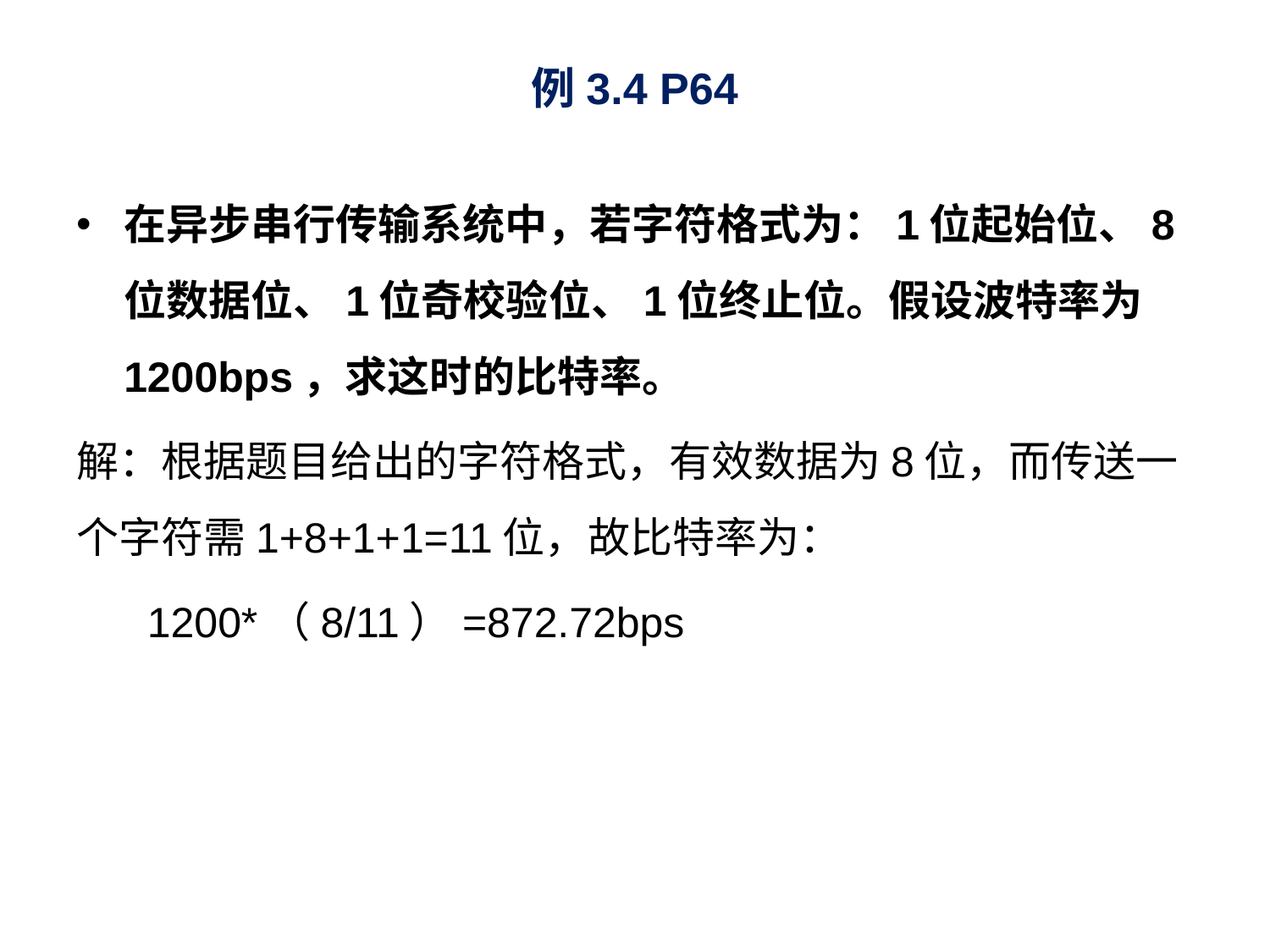

# 例3.4 P64
在异步串行传输系统中，若字符格式为：1位起始位、8位数据位、1位奇校验位、1位终止位。假设波特率为1200bps，求这时的比特率。
解：根据题目给出的字符格式，有效数据为8位，而传送一个字符需1+8+1+1=11位，故比特率为：
      1200*（8/11）=872.72bps